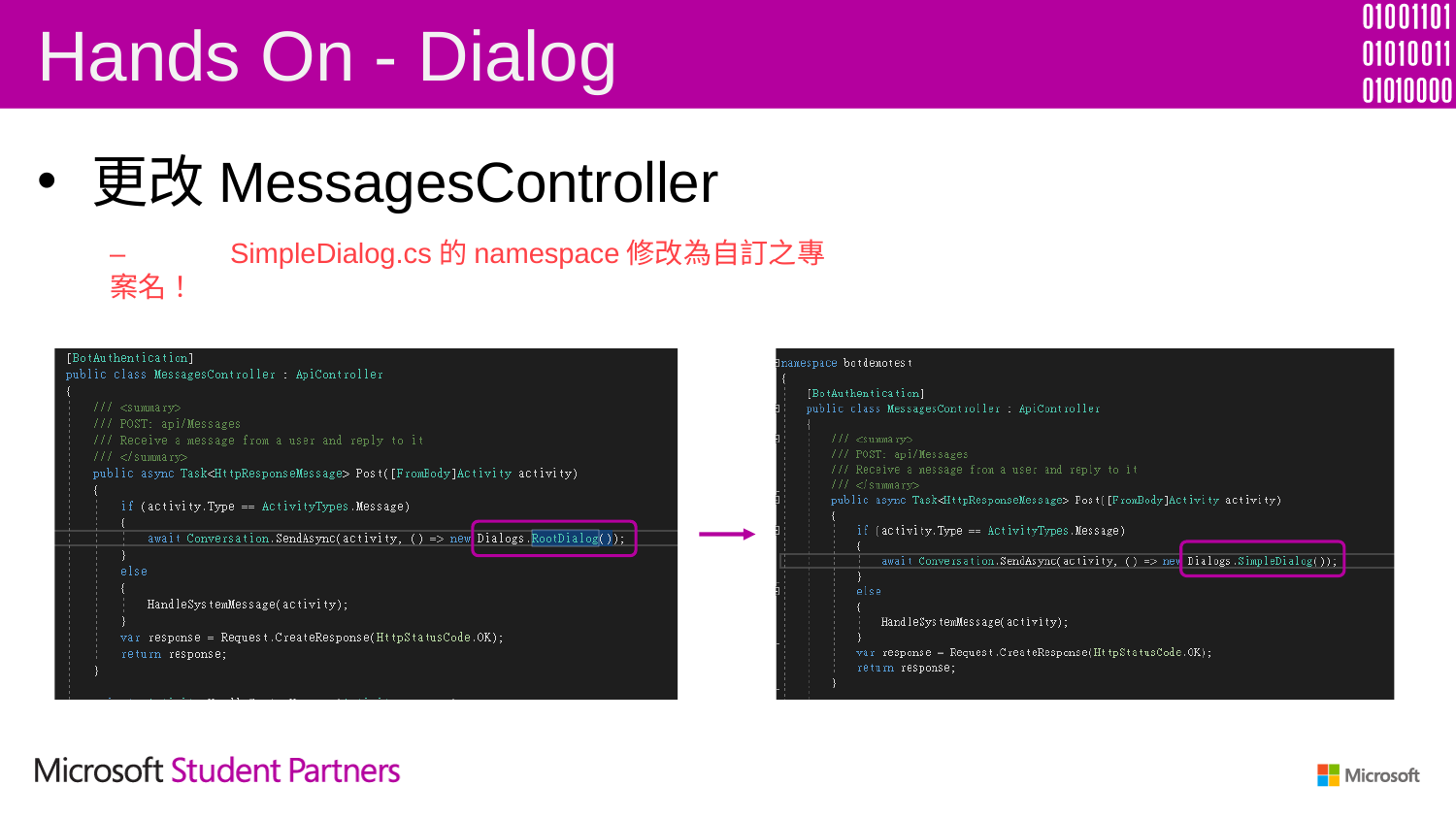

# Hands On - Dialog
更改MessagesController
–	SimpleDialog.cs的namespace修改為自訂之專案名！